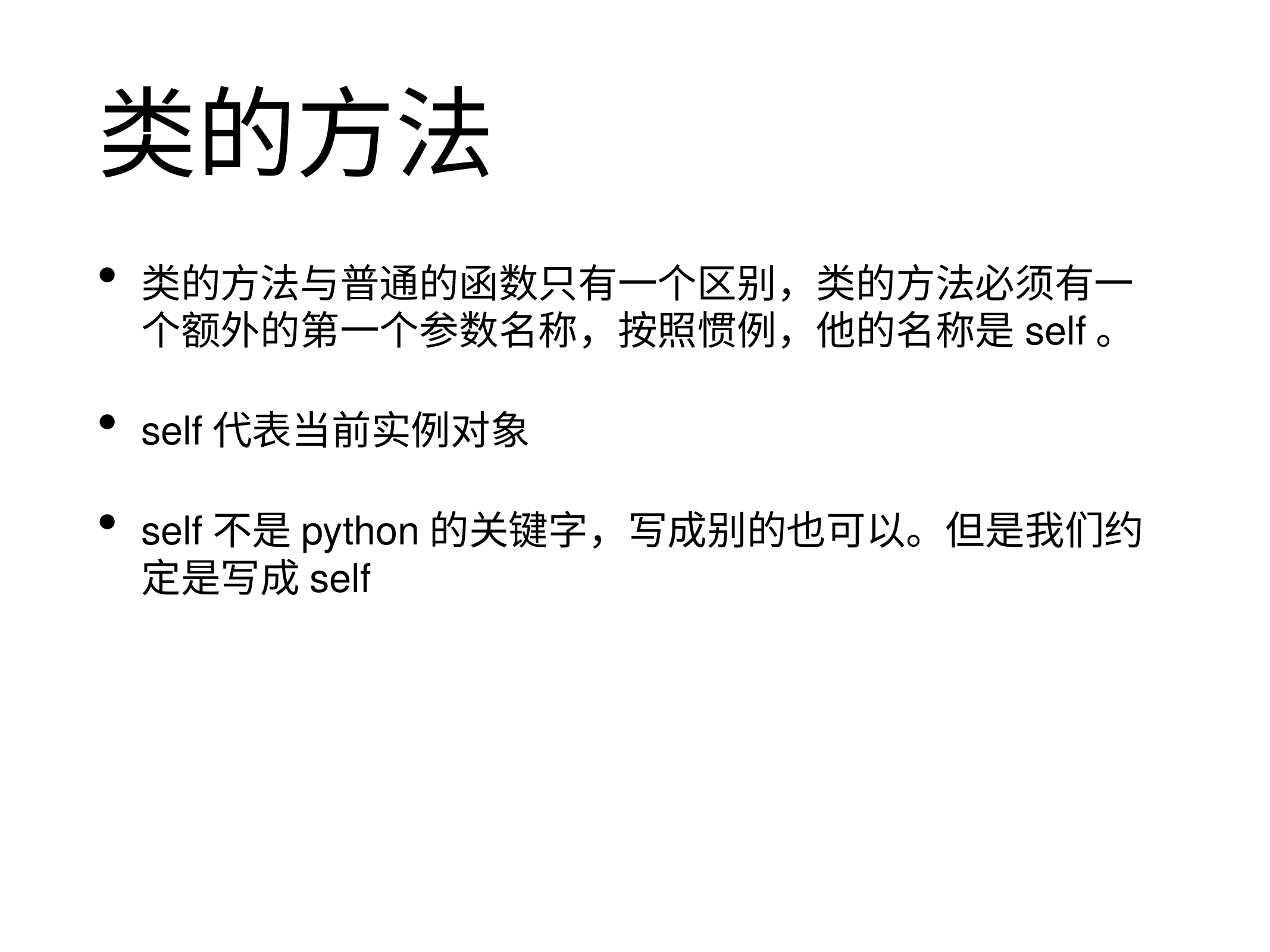

# 类的方法
类的方法与普通的函数只有一个区别，类的方法必须有一个额外的第一个参数名称，按照惯例，他的名称是self。
self代表当前实例对象
self不是python的关键字，写成别的也可以。但是我们约定是写成self